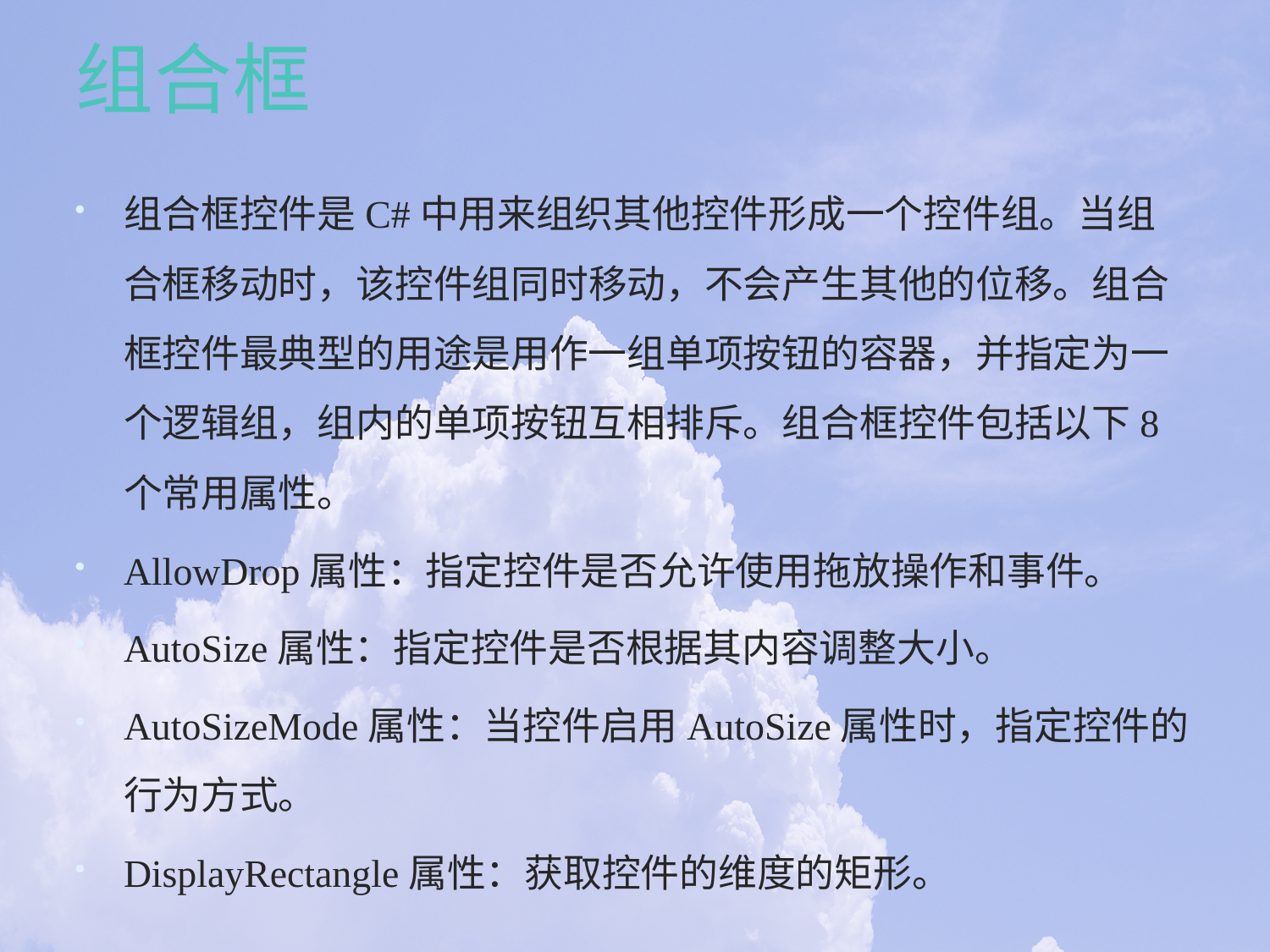

# 组合框
组合框控件是C#中用来组织其他控件形成一个控件组。当组合框移动时，该控件组同时移动，不会产生其他的位移。组合框控件最典型的用途是用作一组单项按钮的容器，并指定为一个逻辑组，组内的单项按钮互相排斥。组合框控件包括以下8个常用属性。
AllowDrop属性：指定控件是否允许使用拖放操作和事件。
AutoSize属性：指定控件是否根据其内容调整大小。
AutoSizeMode属性：当控件启用AutoSize属性时，指定控件的行为方式。
DisplayRectangle属性：获取控件的维度的矩形。